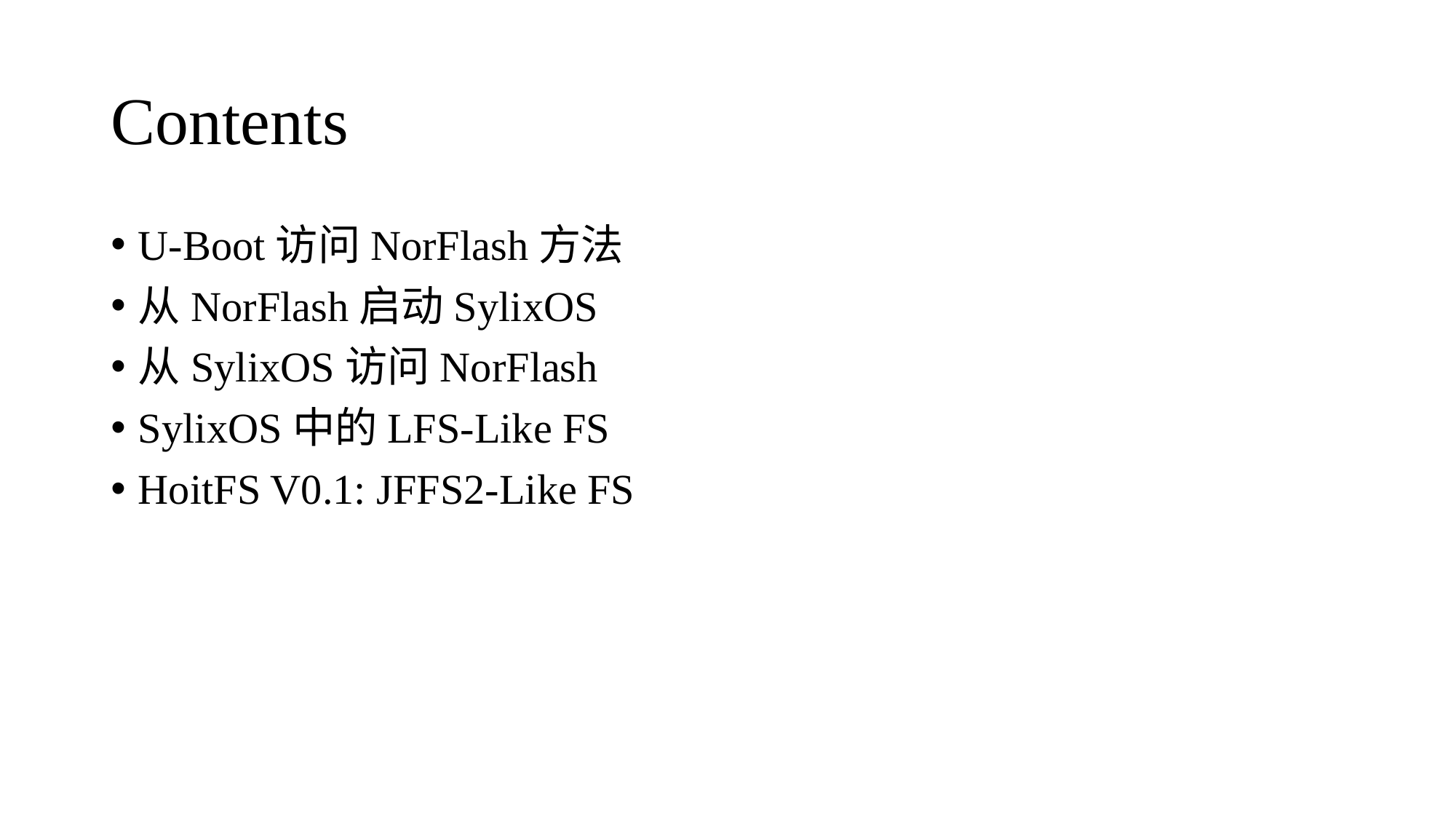

# Contents
U-Boot访问NorFlash方法
从NorFlash启动SylixOS
从SylixOS访问NorFlash
SylixOS中的LFS-Like FS
HoitFS V0.1: JFFS2-Like FS